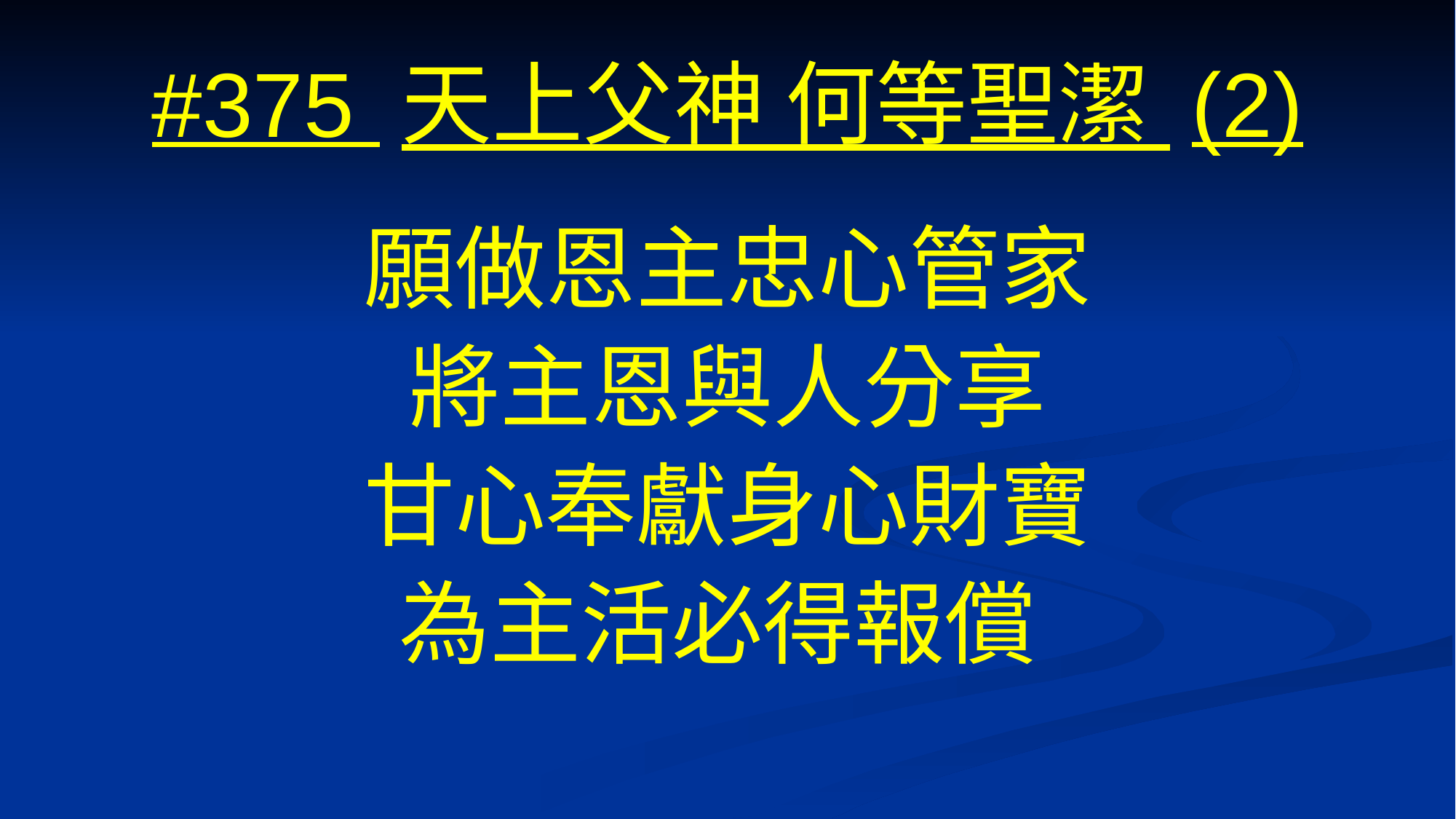

# #375 天上父神 何等聖潔 (2)
願做恩主忠心管家
將主恩與人分享
甘心奉獻身心財寶
為主活必得報償